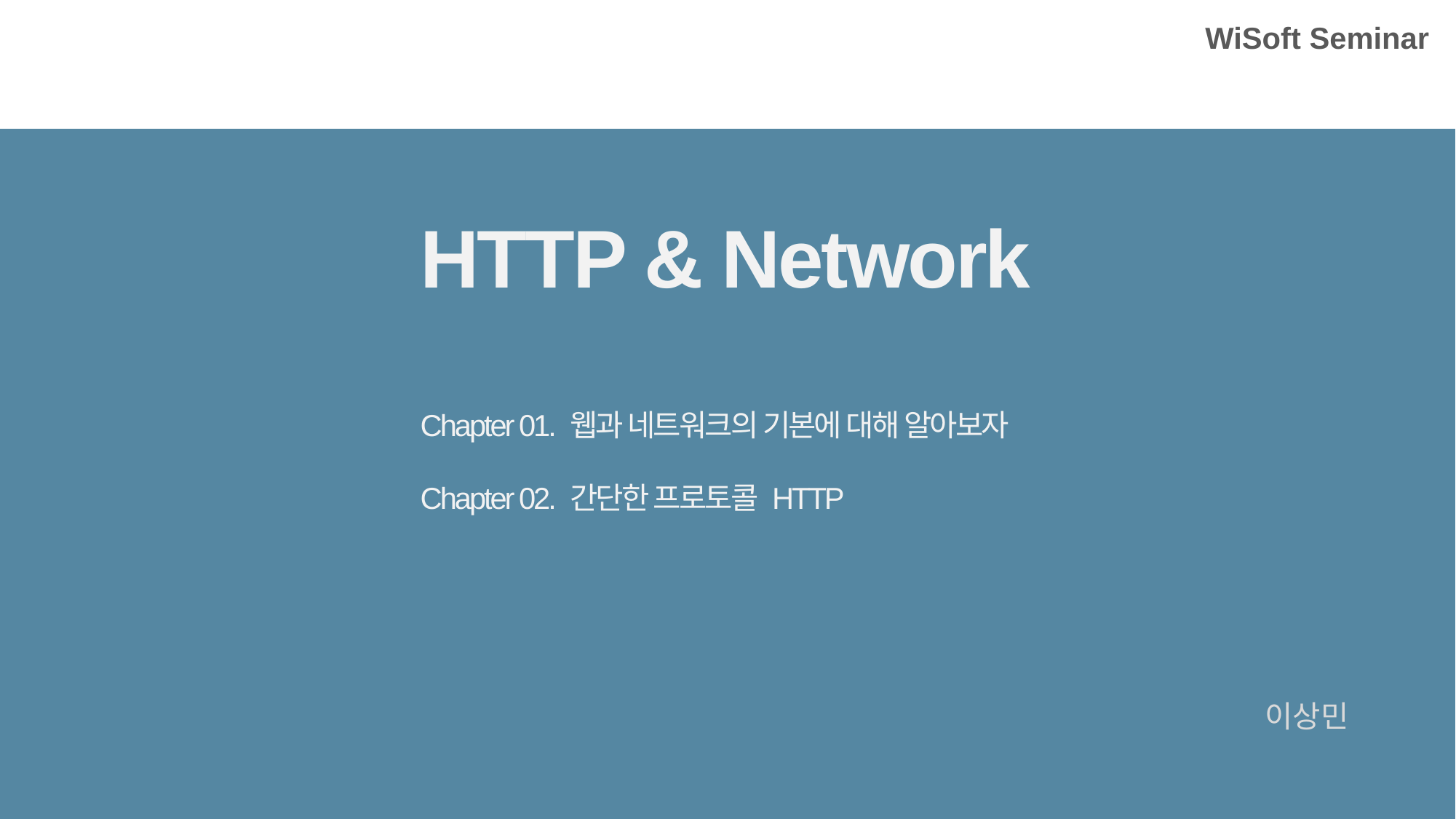

WiSoft Seminar

HTTP & Network

Chapter 01. 웹과 네트워크의 기본에 대해 알아보자

Chapter 02. 간단한 프로토콜 HTTP
이상민